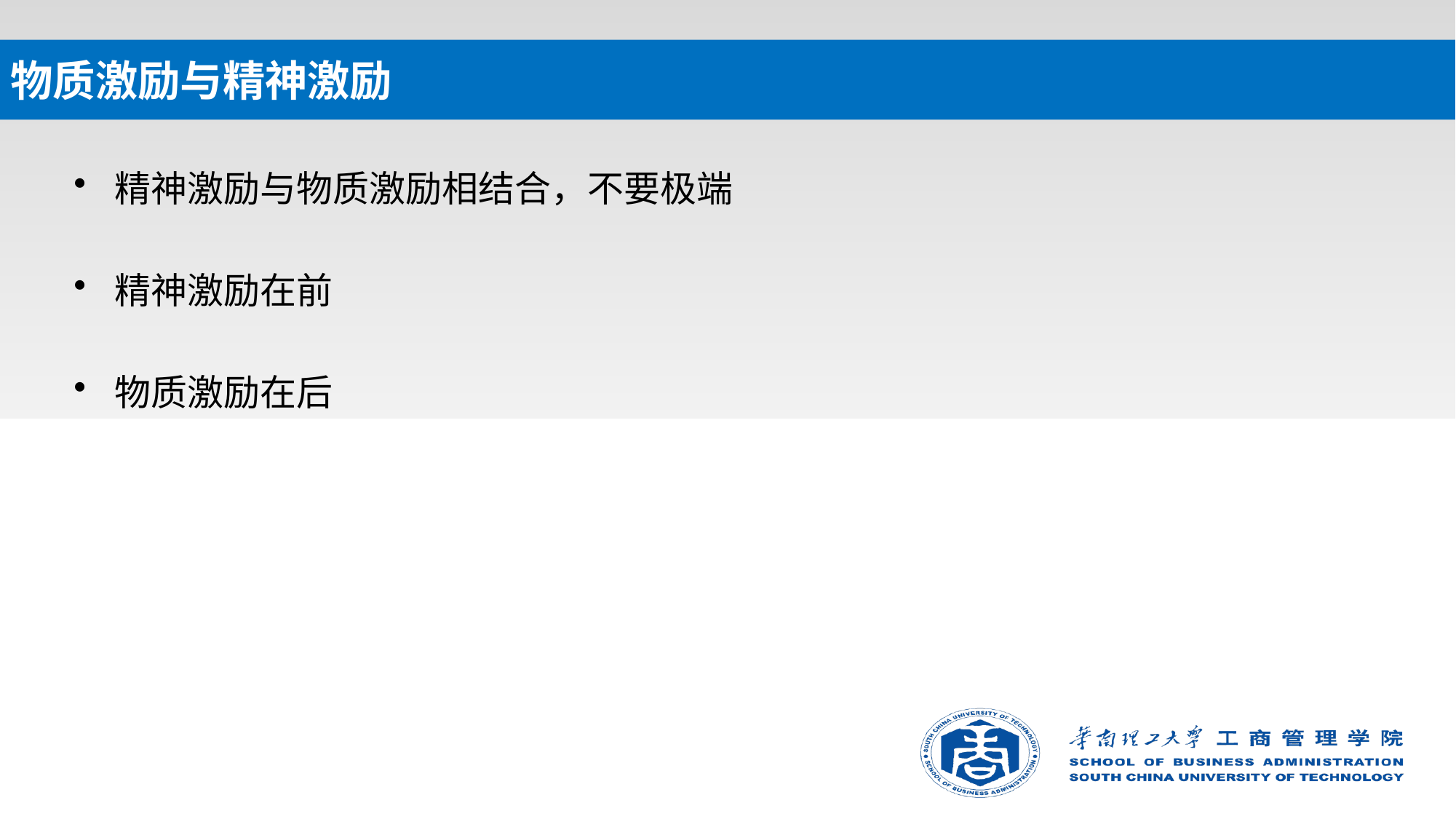

# 物质激励与精神激励
精神激励与物质激励相结合，不要极端

精神激励在前

物质激励在后